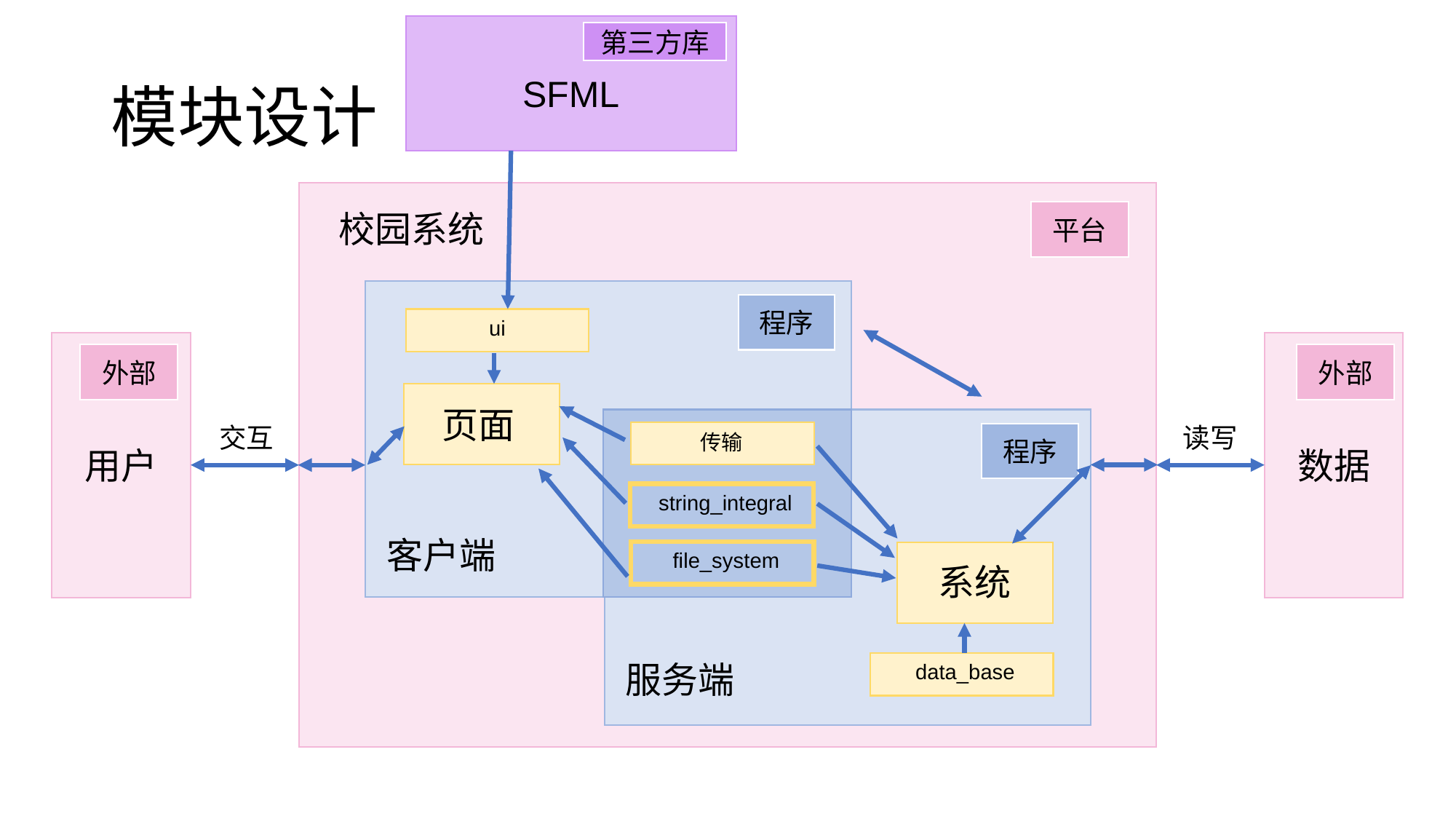

第三方库
# 模块设计
SFML

校园系统
平台

程序

ui

外部
外部

页面

交互
读写

程序
传输
数据
用户
通信

string_integral

客户端

file_system

系统
服务端

data_base